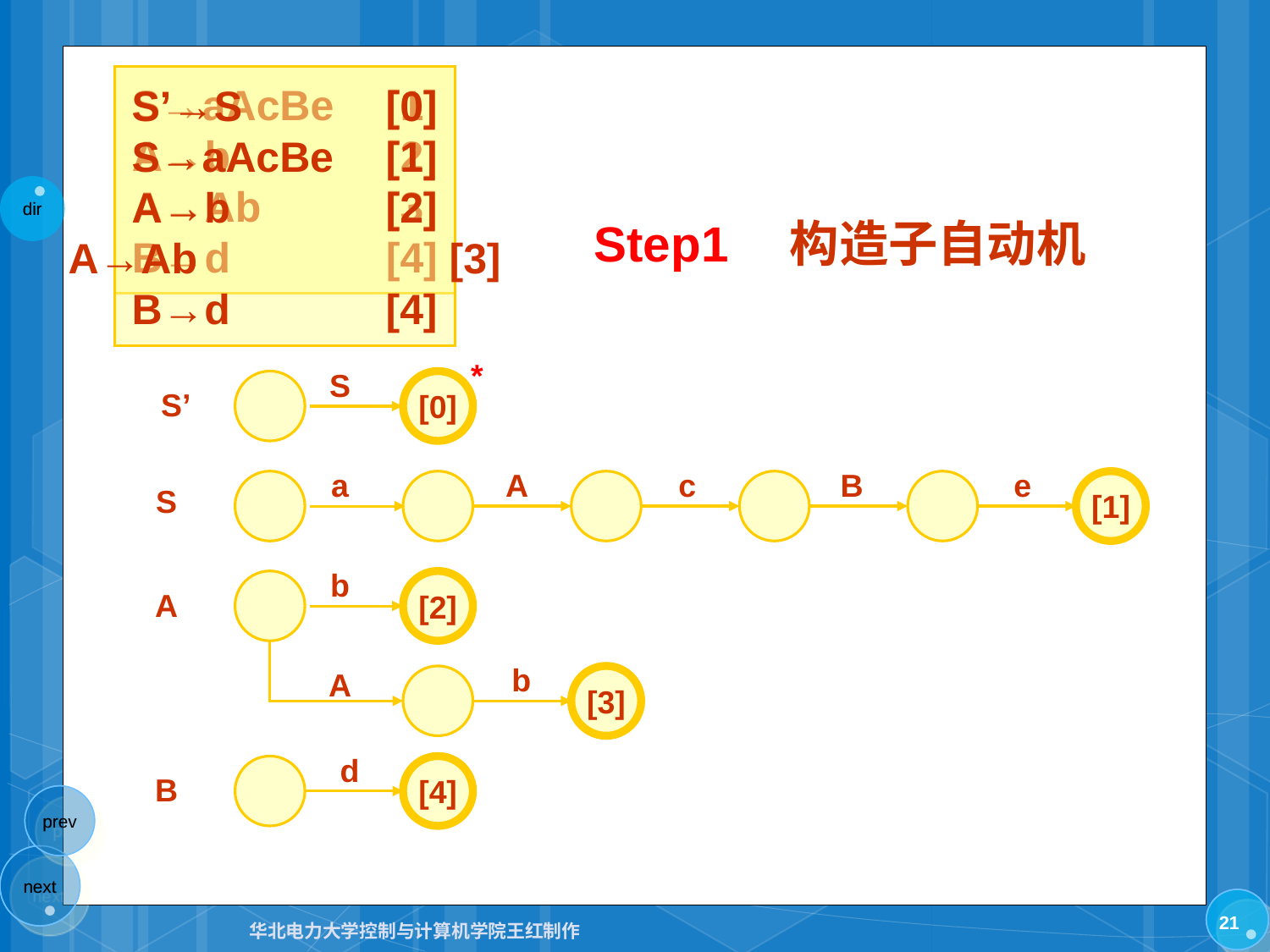

S→aAcBe	[1]
A→b		[2]
A→Ab	[3]
B→d		[4]
S’→S		[0]
S→aAcBe	[1]
A→b		[2]
A→Ab		[3]
B→d		[4]
Step1　构造子自动机
*
S

[0]
S’
a
A
c
B
e

[1]
S
b

[2]
A
b
A

[3]
d

[4]
B
21
华北电力大学控制与计算机学院王红制作